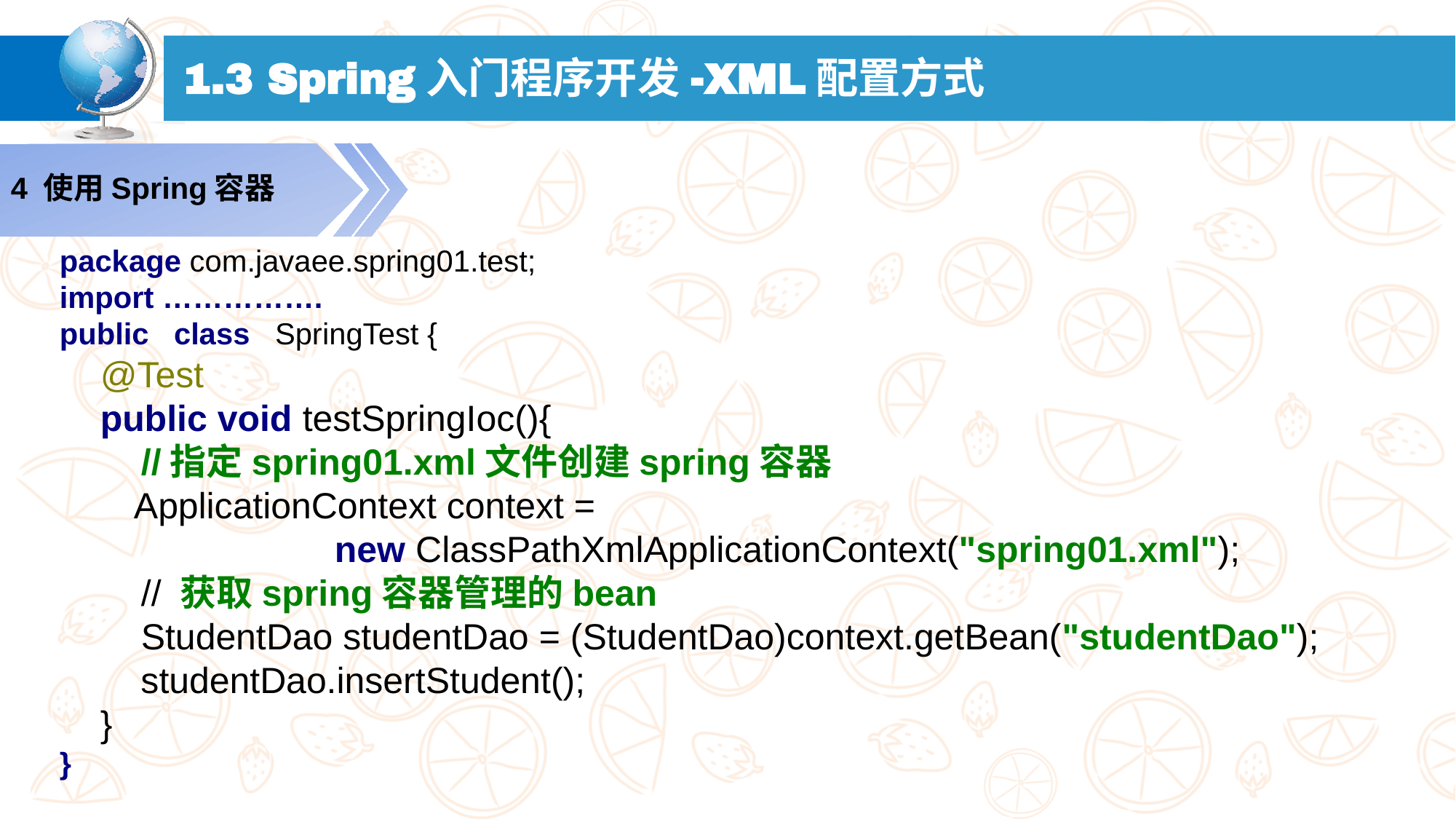

# 1.3 Spring入门程序开发-XML配置方式

4 使用Spring容器
package com.javaee.spring01.test;
import …………….
public   class   SpringTest {
    @Test
    public void testSpringIoc(){
        //指定spring01.xml文件创建spring容器
        ApplicationContext context =
                           new ClassPathXmlApplicationContext("spring01.xml");
        // 获取spring容器管理的bean
        StudentDao studentDao = (StudentDao)context.getBean("studentDao");
        studentDao.insertStudent();
    }
}